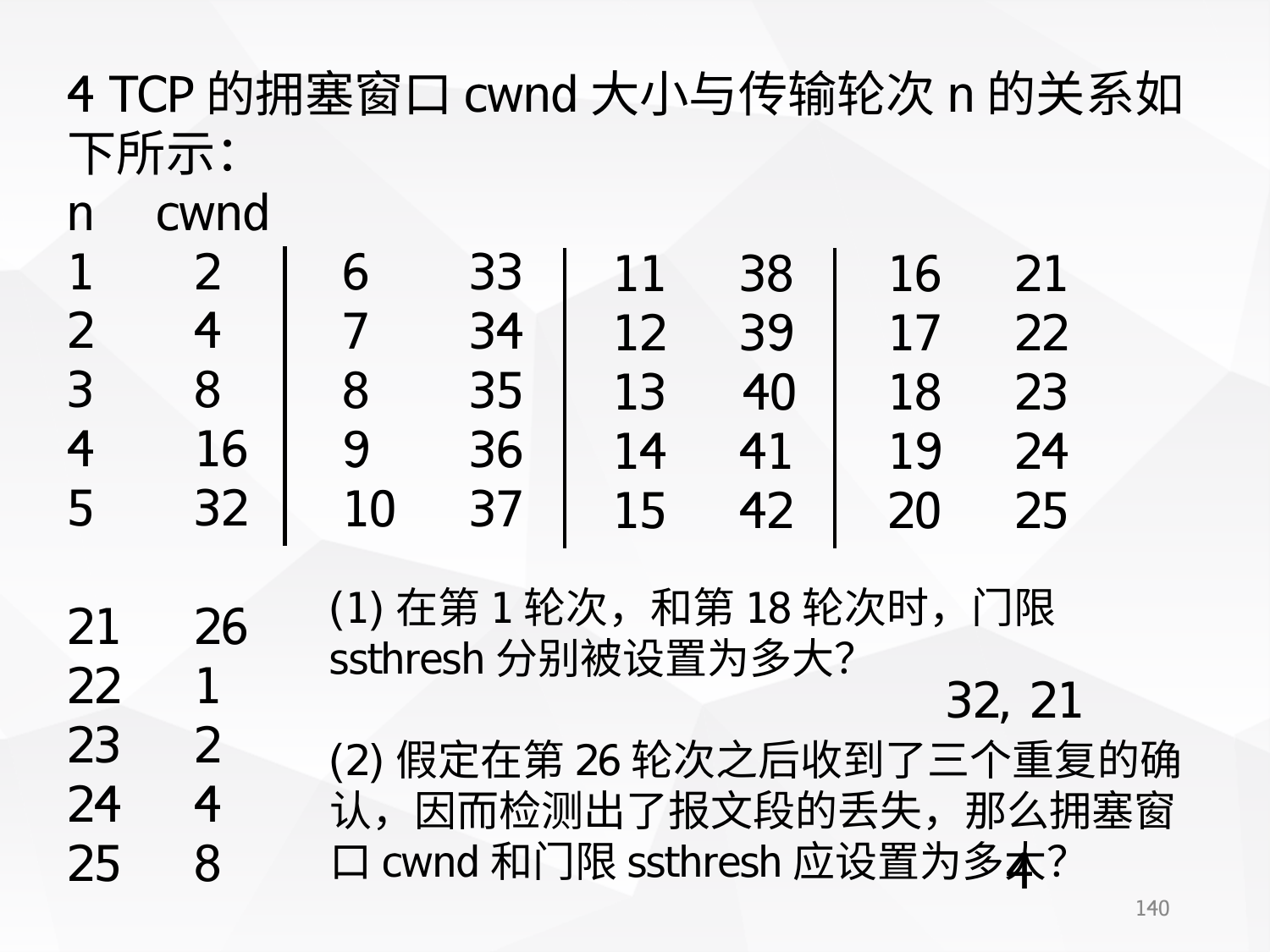

4 TCP的拥塞窗口cwnd大小与传输轮次n的关系如下所示：
n    cwnd
1	2
2	4
3	8
4	16
5	32

21	26
22	1
23	2
24	4
25	8
6	33
7	34
8	35
9	36
10	37
11	38
12	39
13     40
14	41
15	42
16	21
17	22
18	23
19	24
20	25
(1)在第1轮次，和第18轮次时，门限ssthresh分别被设置为多大？

(2)假定在第26轮次之后收到了三个重复的确认，因而检测出了报文段的丢失，那么拥塞窗口cwnd和门限ssthresh应设置为多大？
32, 21
4
140